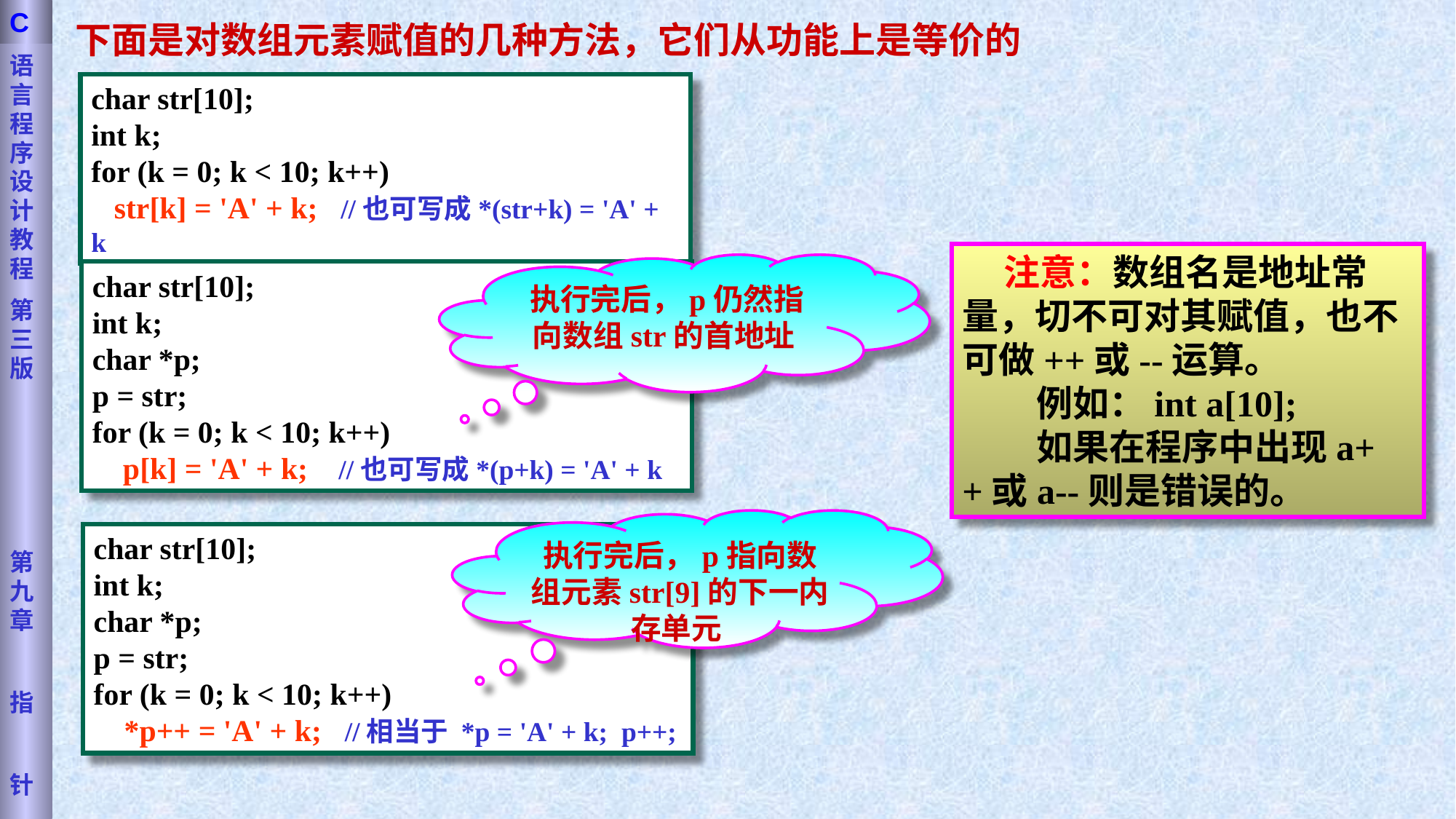

语言程序设计教程
第三版

第九章

指

针
C
下面是对数组元素赋值的几种方法，它们从功能上是等价的
char str[10];
int k;
for (k = 0; k < 10; k++)
   str[k] = 'A' + k;   //也可写成*(str+k) = 'A' + k
    注意：数组名是地址常量，切不可对其赋值，也不可做++或--运算。
        例如：int a[10];
        如果在程序中出现a++或a--则是错误的。
执行完后，p仍然指向数组str的首地址
char str[10];
int k;
char *p;
p = str;
for (k = 0; k < 10; k++)
    p[k] = 'A' + k;    //也可写成*(p+k) = 'A' + k

执行完后，p指向数组元素str[9]的下一内存单元
char str[10];
int k;
char *p;
p = str;
for (k = 0; k < 10; k++)
    *p++ = 'A' + k;   //相当于 *p = 'A' + k;  p++;